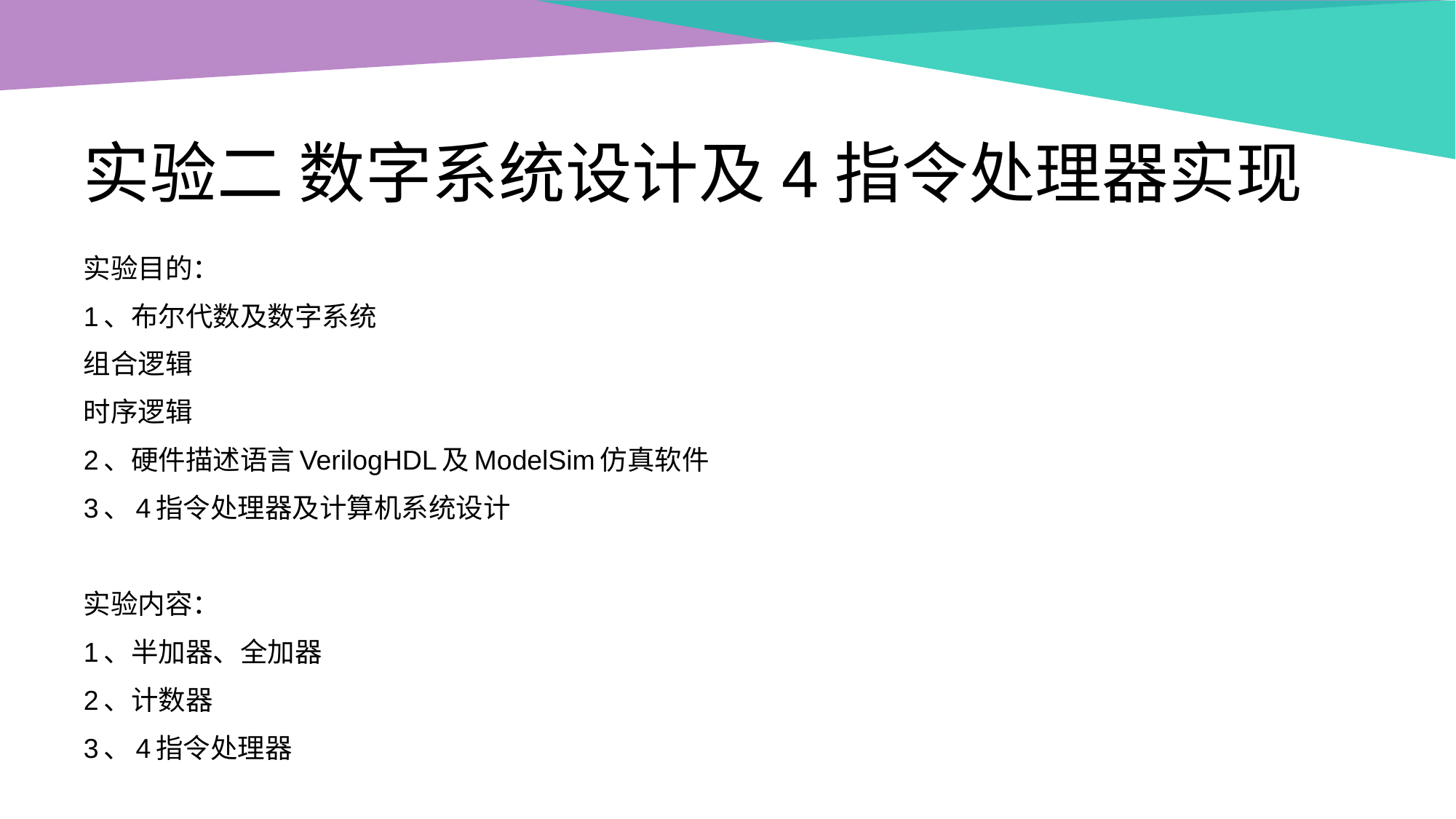

# 实验二 数字系统设计及4指令处理器实现
实验目的：
1、布尔代数及数字系统
组合逻辑
时序逻辑
2、硬件描述语言VerilogHDL及ModelSim仿真软件
3、4指令处理器及计算机系统设计

实验内容：
1、半加器、全加器
2、计数器
3、4指令处理器